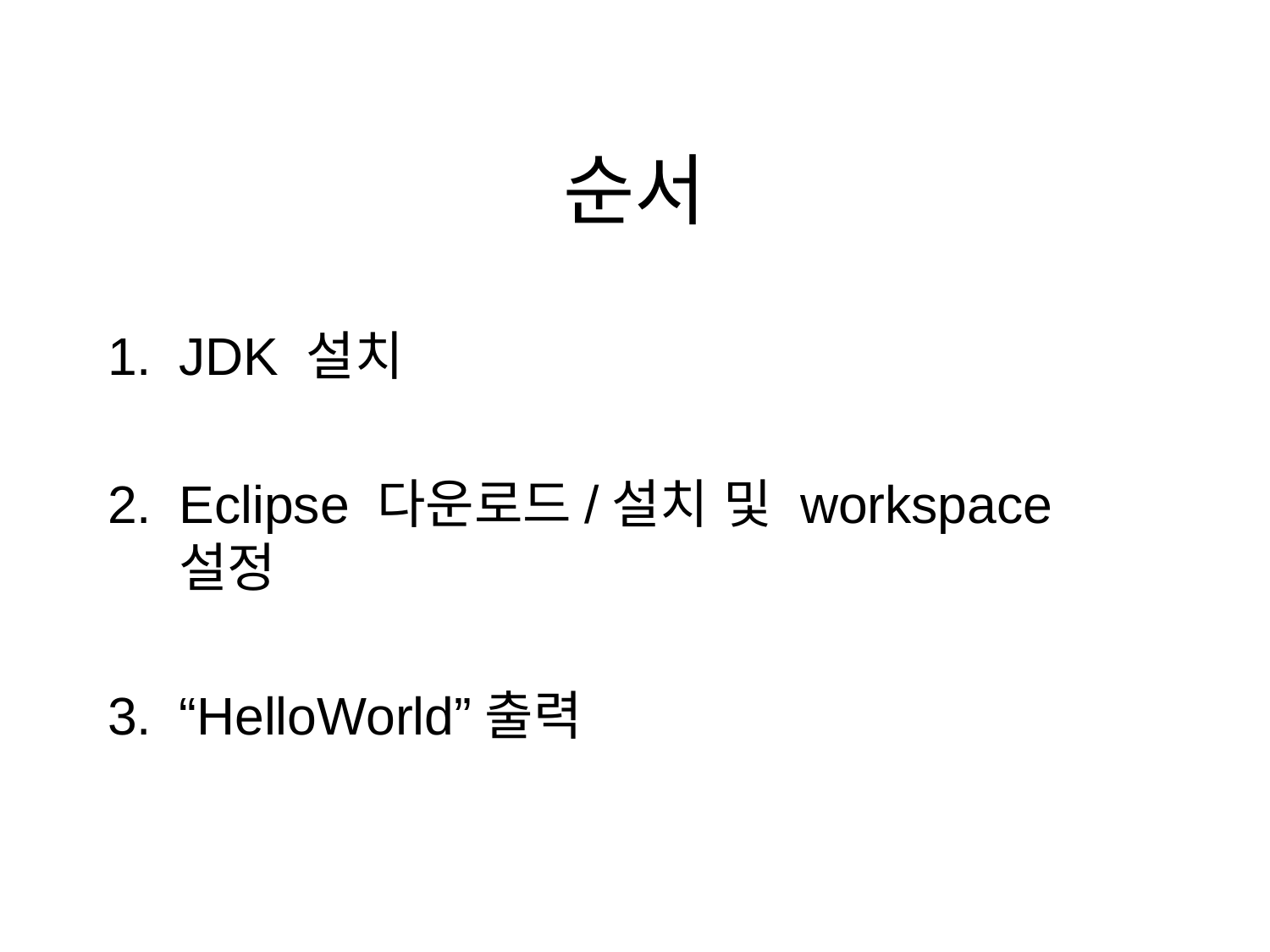

# 순서
JDK 설치

Eclipse 다운로드/설치 및 workspace설정

“HelloWorld”출력